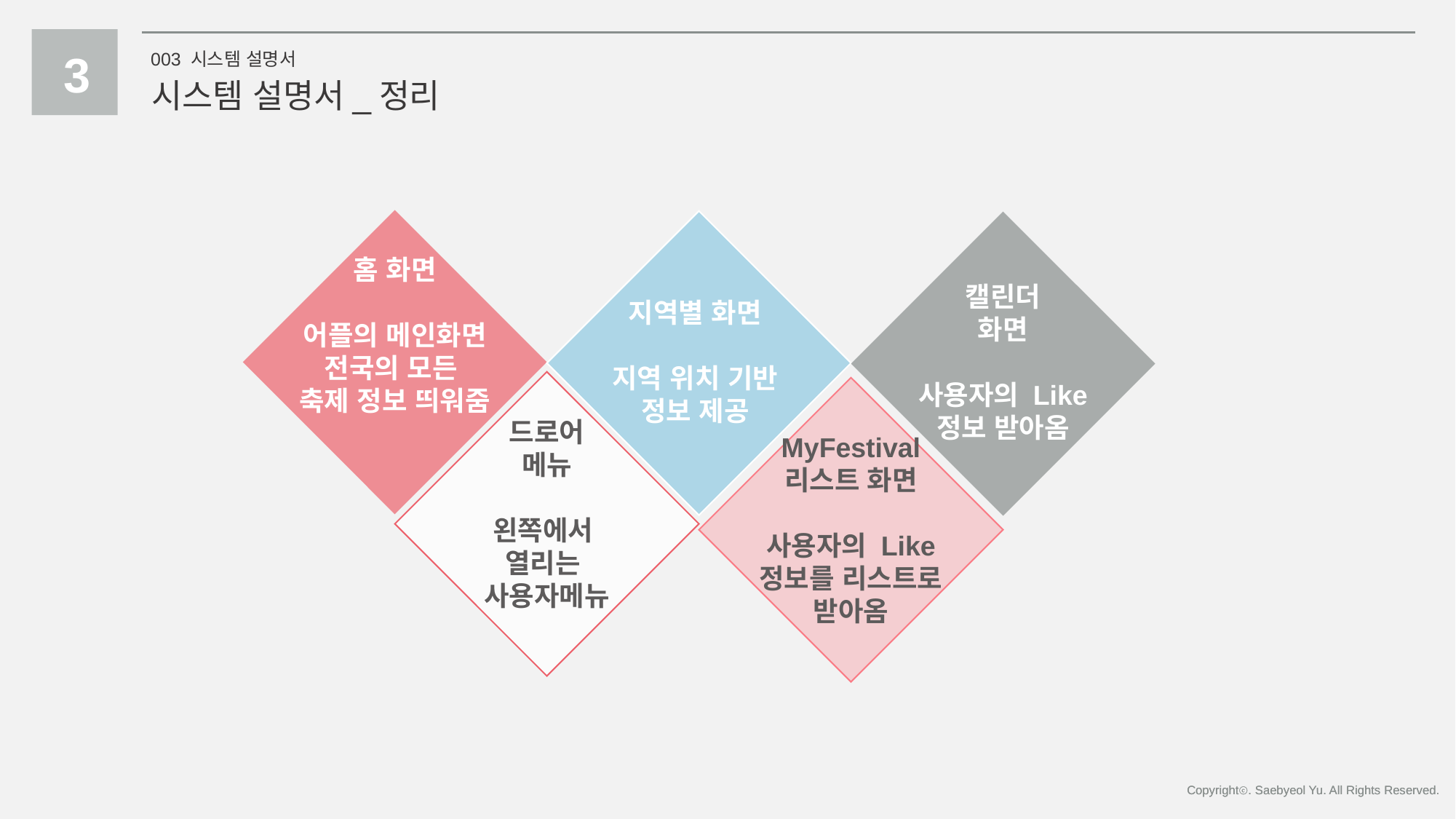

3
003 시스템 설명서
시스템 설명서_정리

홈 화면

어플의 메인화면
전국의 모든
축제 정보 띄워줌

캘린더
화면

사용자의 Like
정보 받아옴
지역별 화면

지역 위치 기반
정보 제공

드로어
메뉴

왼쪽에서
열리는
사용자메뉴
MyFestival
리스트 화면

사용자의 Like
정보를 리스트로
받아옴

Copyrightⓒ. Saebyeol Yu. All Rights Reserved.